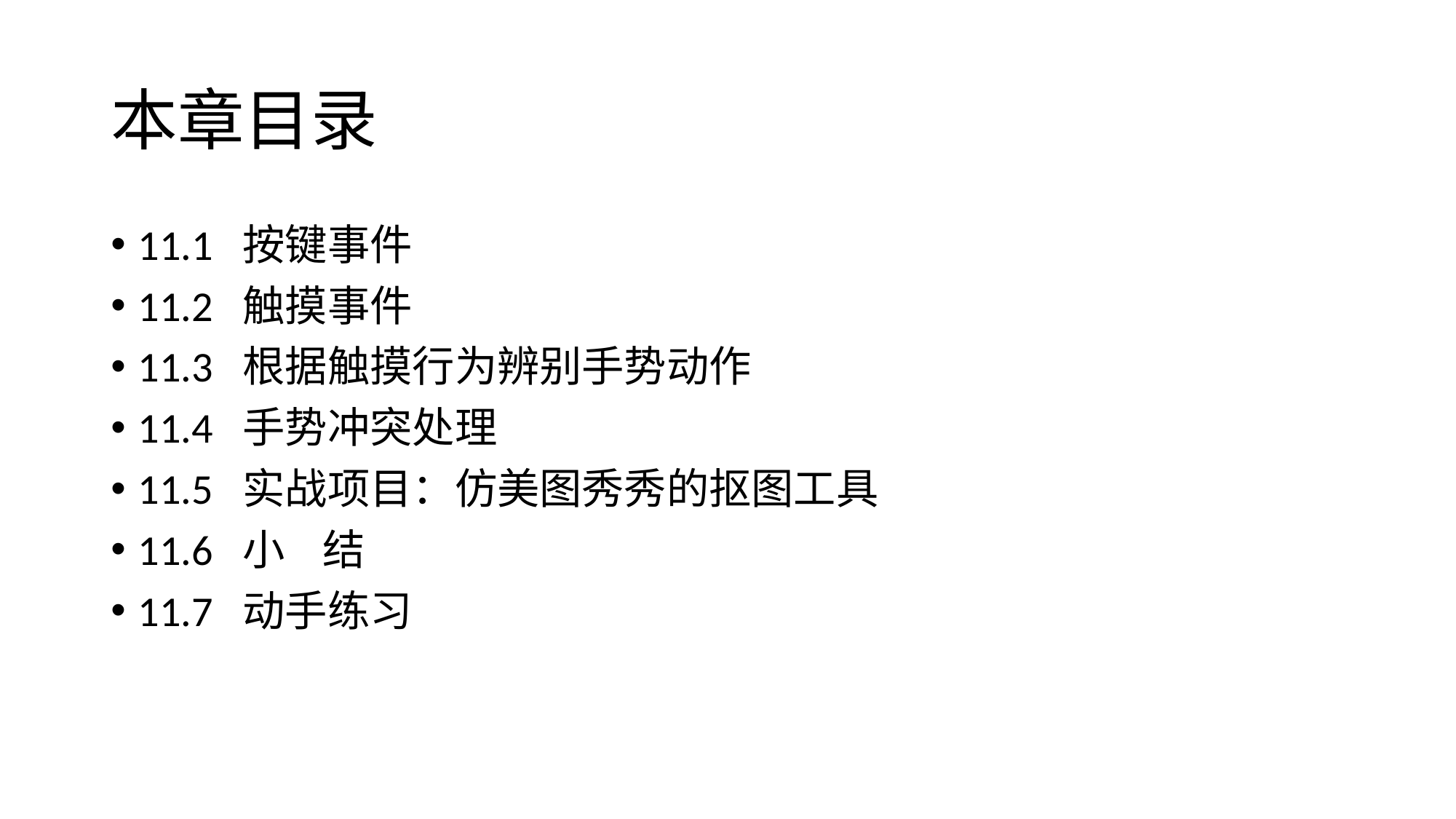

# 本章目录
11.1  按键事件
11.2  触摸事件
11.3  根据触摸行为辨别手势动作
11.4  手势冲突处理
11.5  实战项目：仿美图秀秀的抠图工具
11.6  小    结
11.7  动手练习